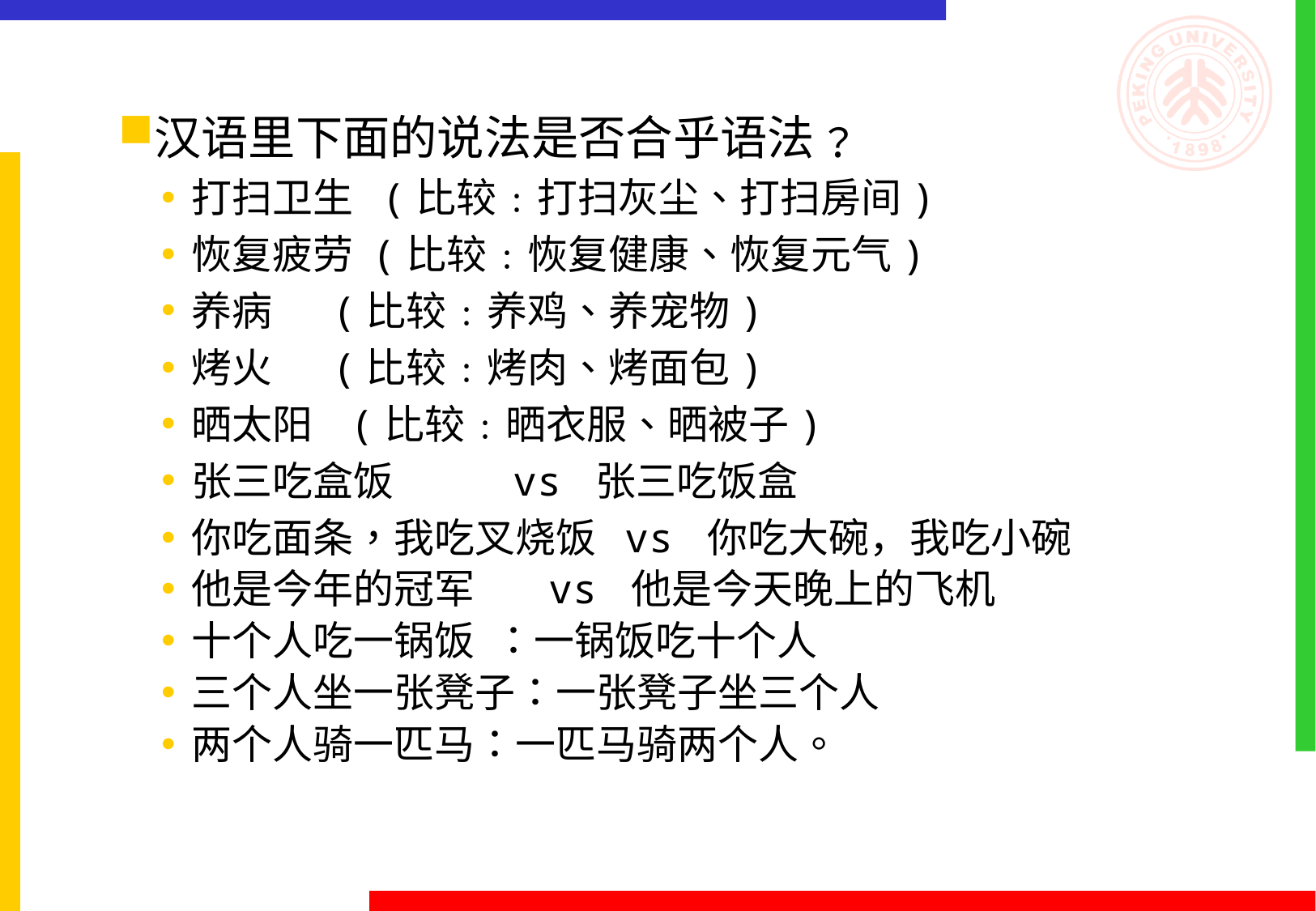

汉语里下面的说法是否合乎语法﹖
打扫卫生  (比较﹕打扫灰尘、打扫房间)
恢复疲劳 (比较﹕恢复健康、恢复元气)
养病 	 (比较﹕养鸡、养宠物)
烤火 	 (比较﹕烤肉、烤面包)
晒太阳   (比较﹕晒衣服、晒被子)
张三吃盒饭            vs 张三吃饭盒
你吃面条，我吃叉烧饭  vs 你吃大碗，我吃小碗
他是今年的冠军       vs 他是今天晚上的飞机
十个人吃一锅饭  ：一锅饭吃十个人
三个人坐一张凳子：一张凳子坐三个人
两个人骑一匹马：一匹马骑两个人。